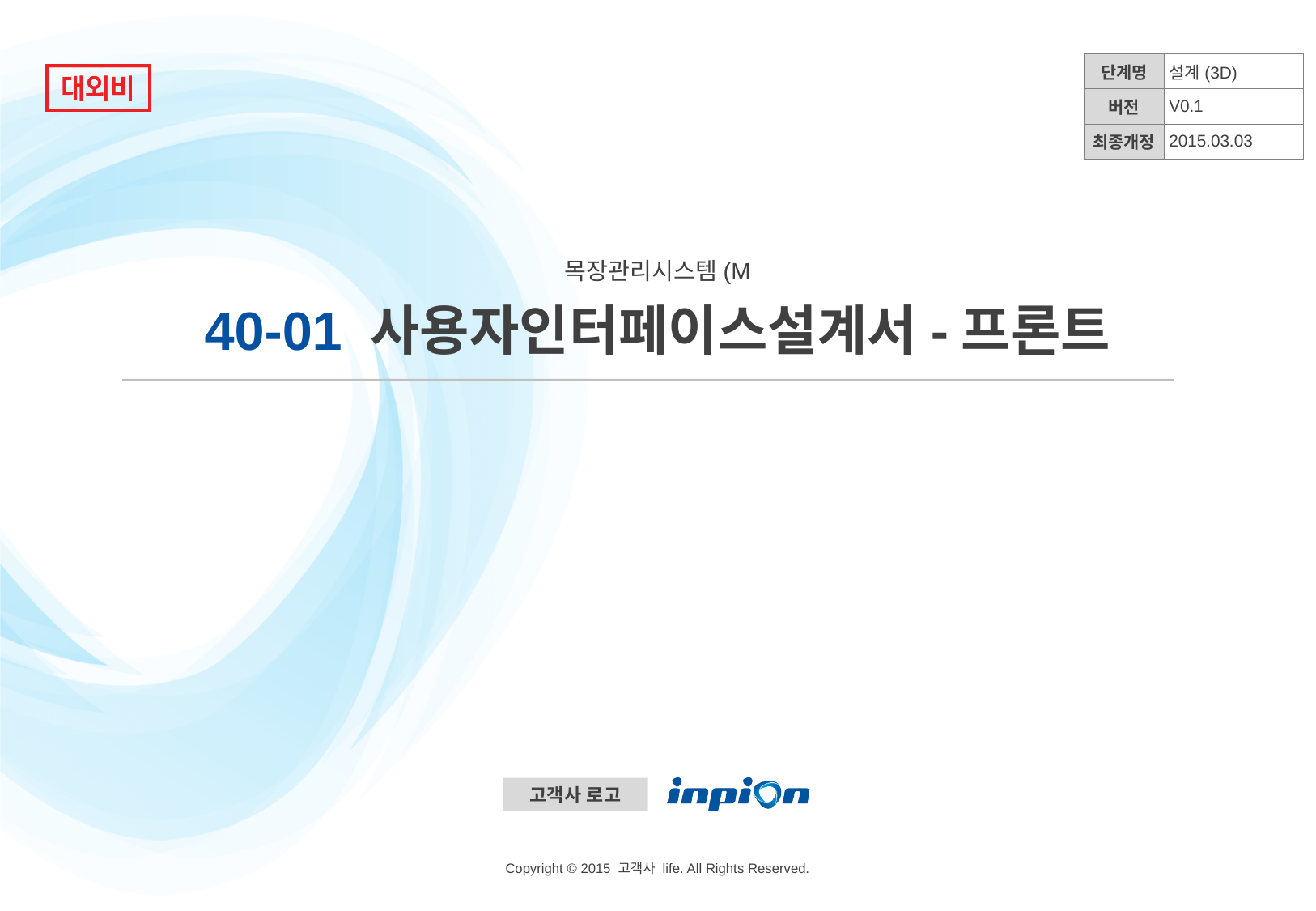

| 단계명 | 설계(3D) |
| --- | --- |
| 버전 | V0.1 |
| 최종개정 | 2015.03.03 |
목장관리시스템(M
# 40-01 사용자인터페이스설계서-프론트